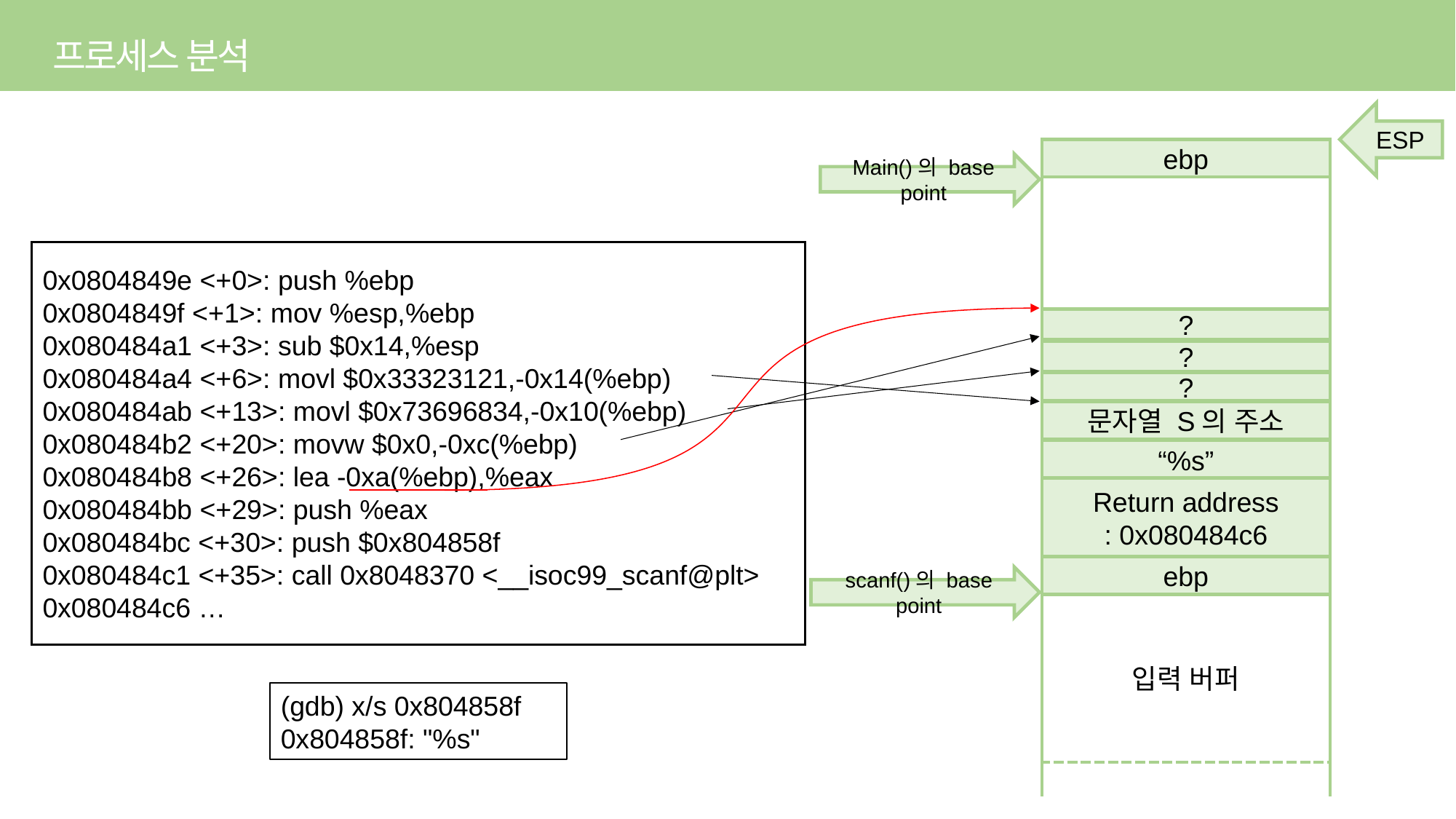

프로세스 분석
ESP

ebp
Main()의 base point
0x0804849e <+0>: push %ebp
0x0804849f <+1>: mov %esp,%ebp
0x080484a1 <+3>: sub $0x14,%esp
0x080484a4 <+6>: movl $0x33323121,-0x14(%ebp)
0x080484ab <+13>: movl $0x73696834,-0x10(%ebp)
0x080484b2 <+20>: movw $0x0,-0xc(%ebp)
0x080484b8 <+26>: lea -0xa(%ebp),%eax
0x080484bb <+29>: push %eax
0x080484bc <+30>: push $0x804858f
0x080484c1 <+35>: call 0x8048370 <__isoc99_scanf@plt>
0x080484c6 …
?
?
?
문자열 S의 주소
“%s”
Return address
: 0x080484c6
ebp
scanf()의 base point
입력 버퍼
(gdb) x/s 0x804858f
0x804858f: "%s"